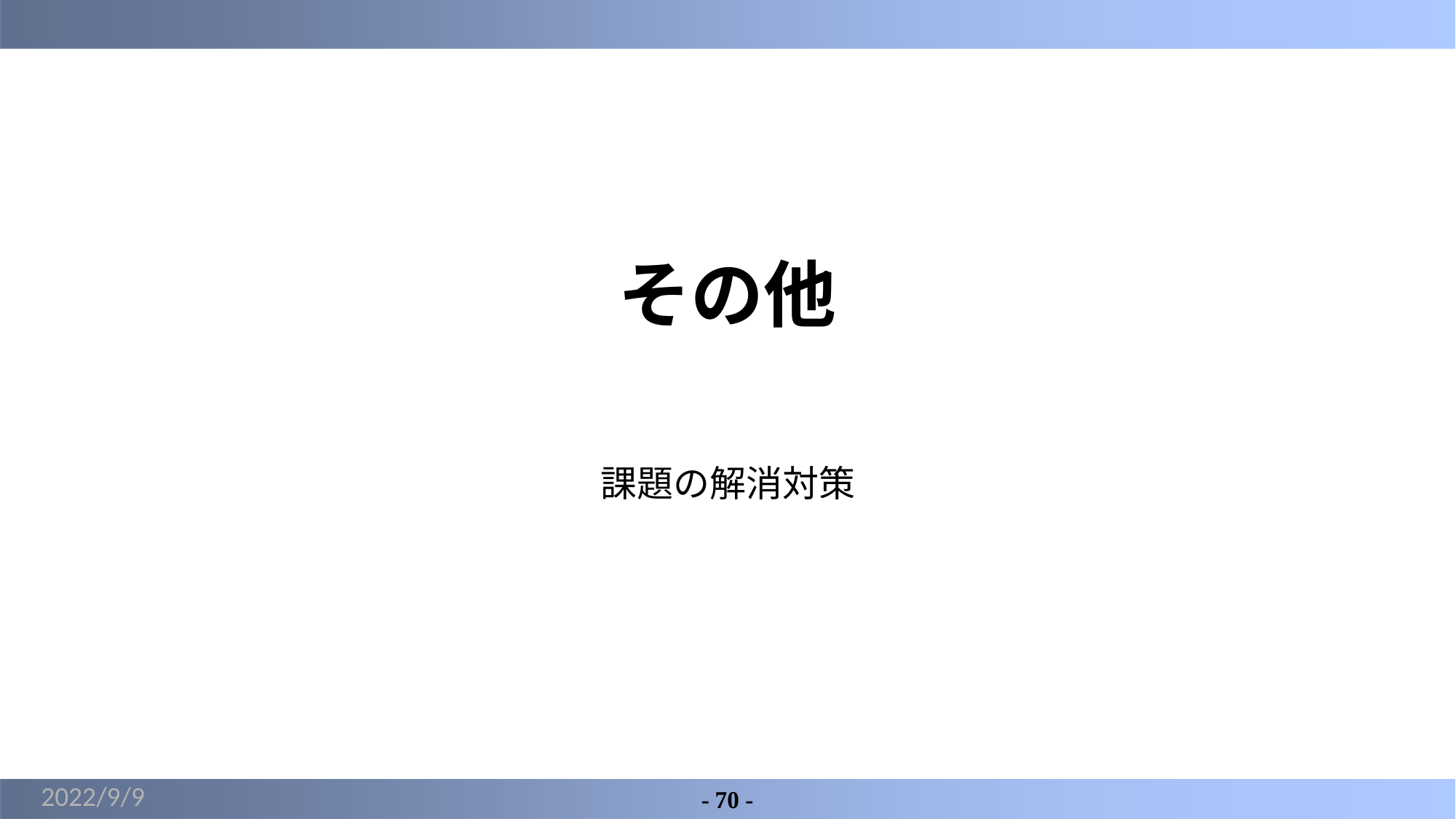

# その他
課題の解消対策
2022/9/9
- 70 -